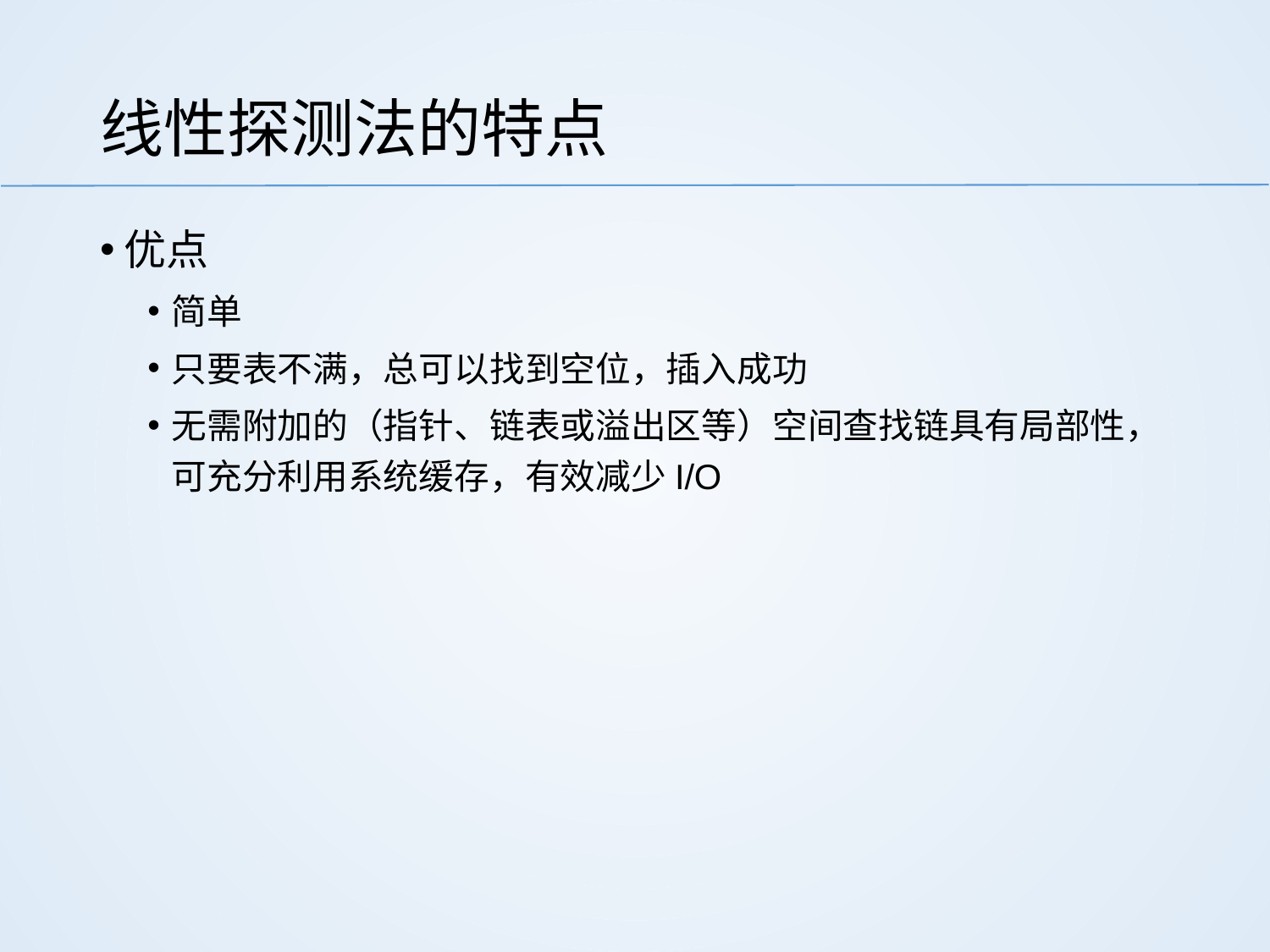

# 线性探测法的特点
优点
简单
只要表不满，总可以找到空位，插入成功
无需附加的（指针、链表或溢出区等）空间查找链具有局部性，可充分利用系统缓存，有效减少I/O